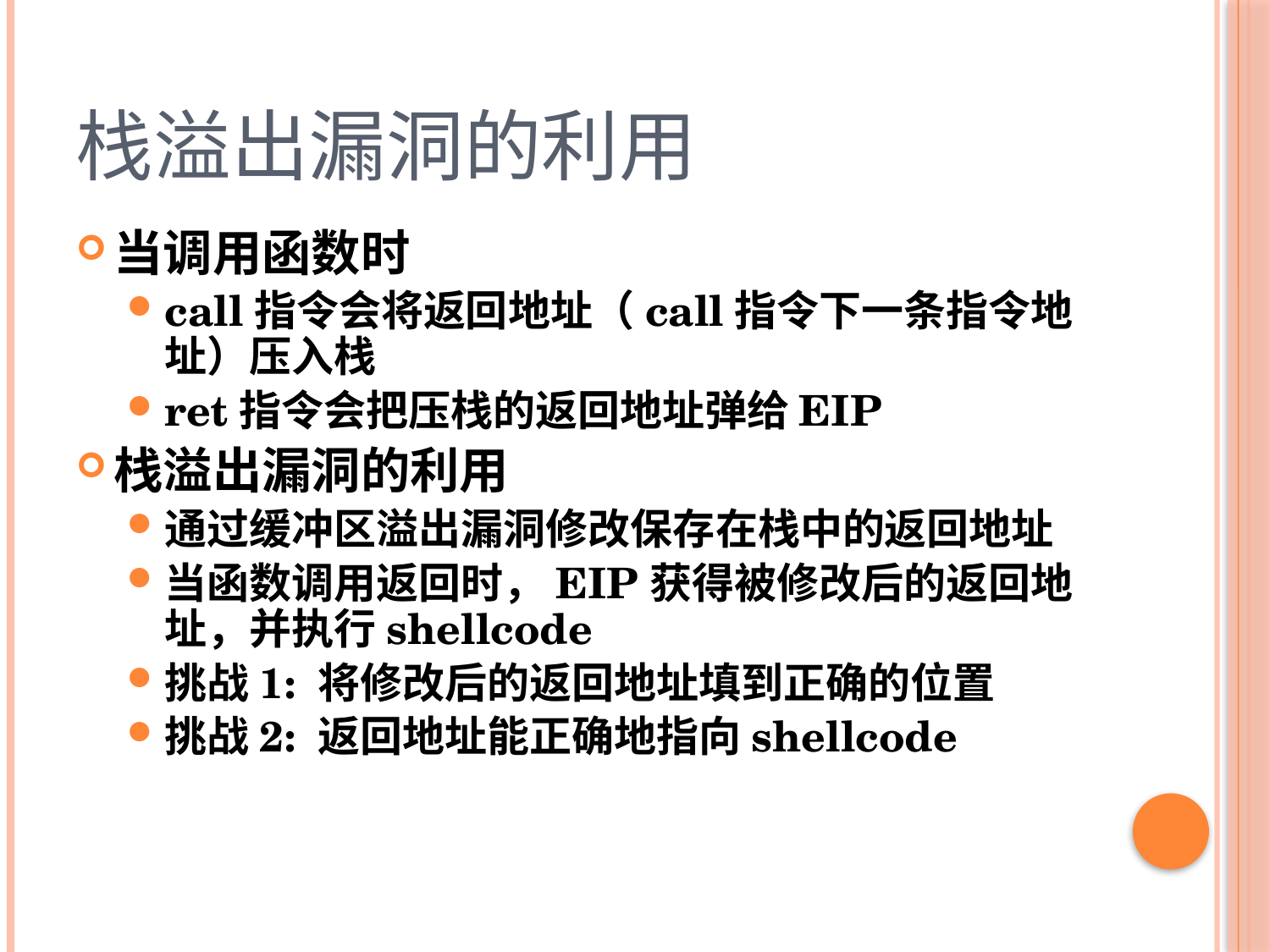

# 栈溢出漏洞的利用
当调用函数时
call指令会将返回地址（call指令下一条指令地址）压入栈
ret指令会把压栈的返回地址弹给EIP
栈溢出漏洞的利用
通过缓冲区溢出漏洞修改保存在栈中的返回地址
当函数调用返回时，EIP获得被修改后的返回地址，并执行shellcode
挑战1: 将修改后的返回地址填到正确的位置
挑战2: 返回地址能正确地指向shellcode